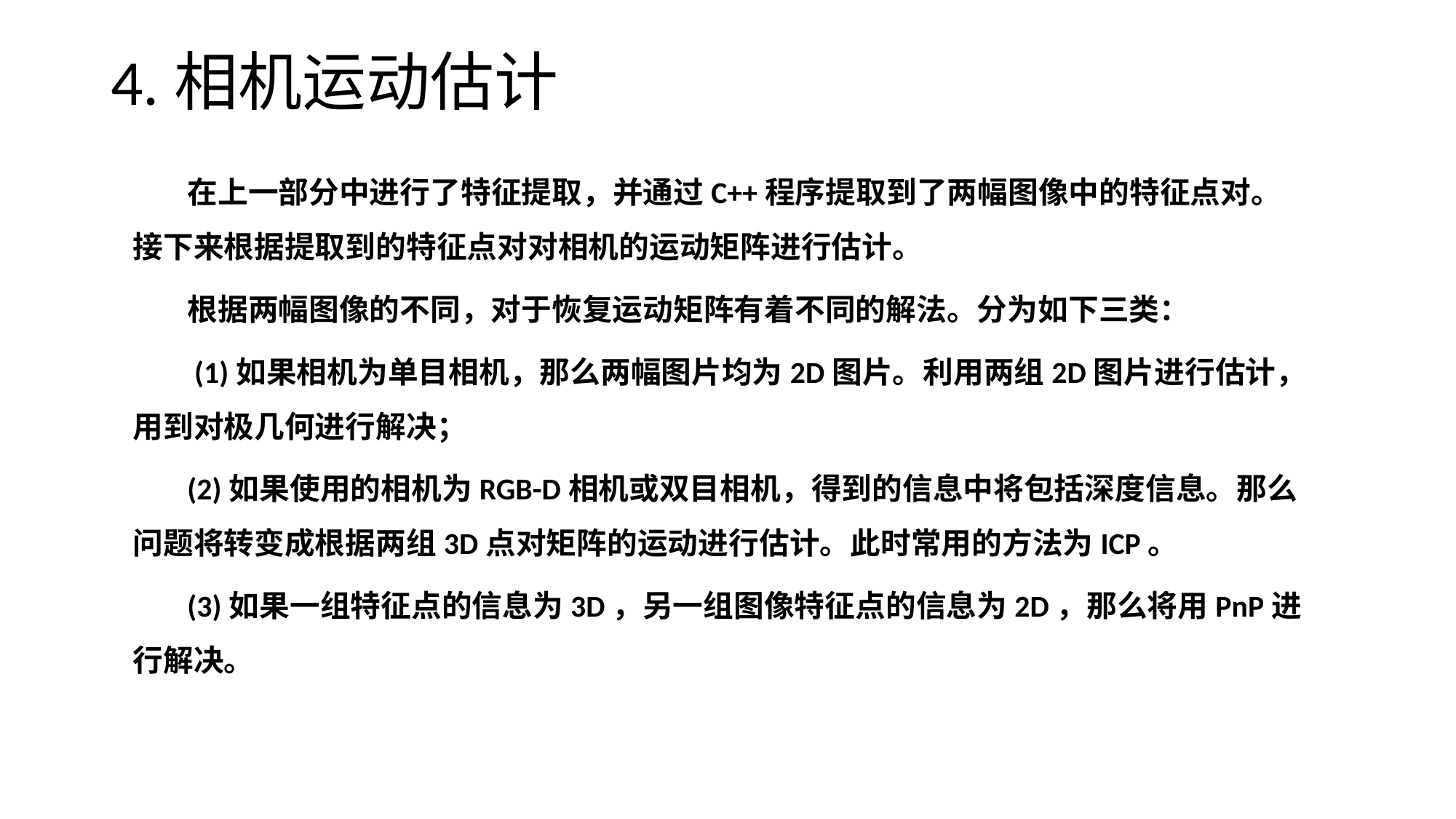

# 4.相机运动估计
在上一部分中进行了特征提取，并通过C++程序提取到了两幅图像中的特征点对。接下来根据提取到的特征点对对相机的运动矩阵进行估计。
根据两幅图像的不同，对于恢复运动矩阵有着不同的解法。分为如下三类：
 (1)如果相机为单目相机，那么两幅图片均为2D图片。利用两组2D图片进行估计，用到对极几何进行解决；
(2)如果使用的相机为RGB-D相机或双目相机，得到的信息中将包括深度信息。那么问题将转变成根据两组3D点对矩阵的运动进行估计。此时常用的方法为ICP。
(3)如果一组特征点的信息为3D，另一组图像特征点的信息为2D，那么将用PnP进行解决。